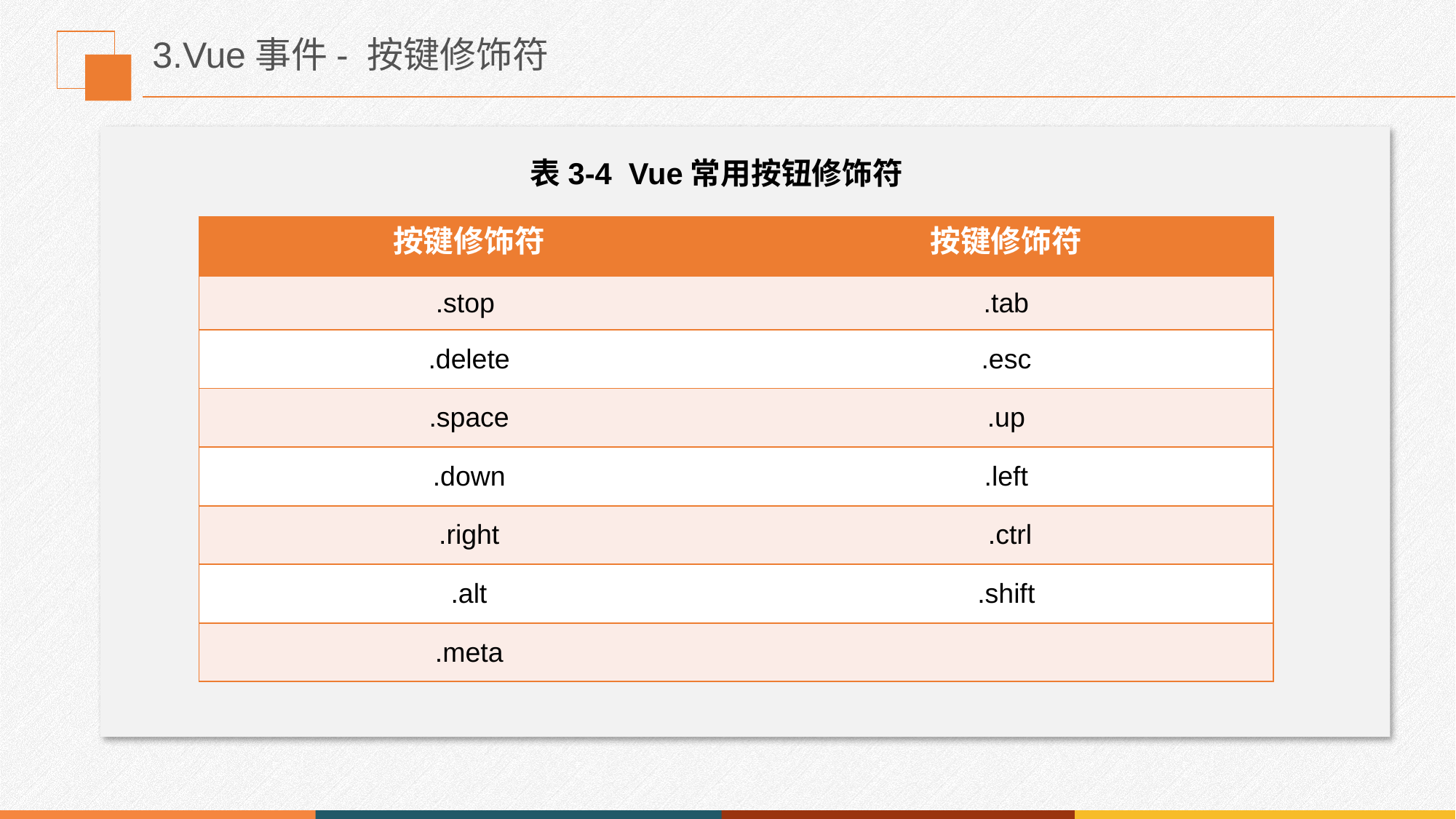

# 3.Vue事件- 按键修饰符

表3-4  Vue常用按钮修饰符
| 按键修饰符 | 按键修饰符 |
| --- | --- |
| .stop | .tab |
| .delete | .esc |
| .space | .up |
| .down | .left |
| .right | .ctrl |
| .alt | .shift |
| .meta |  |